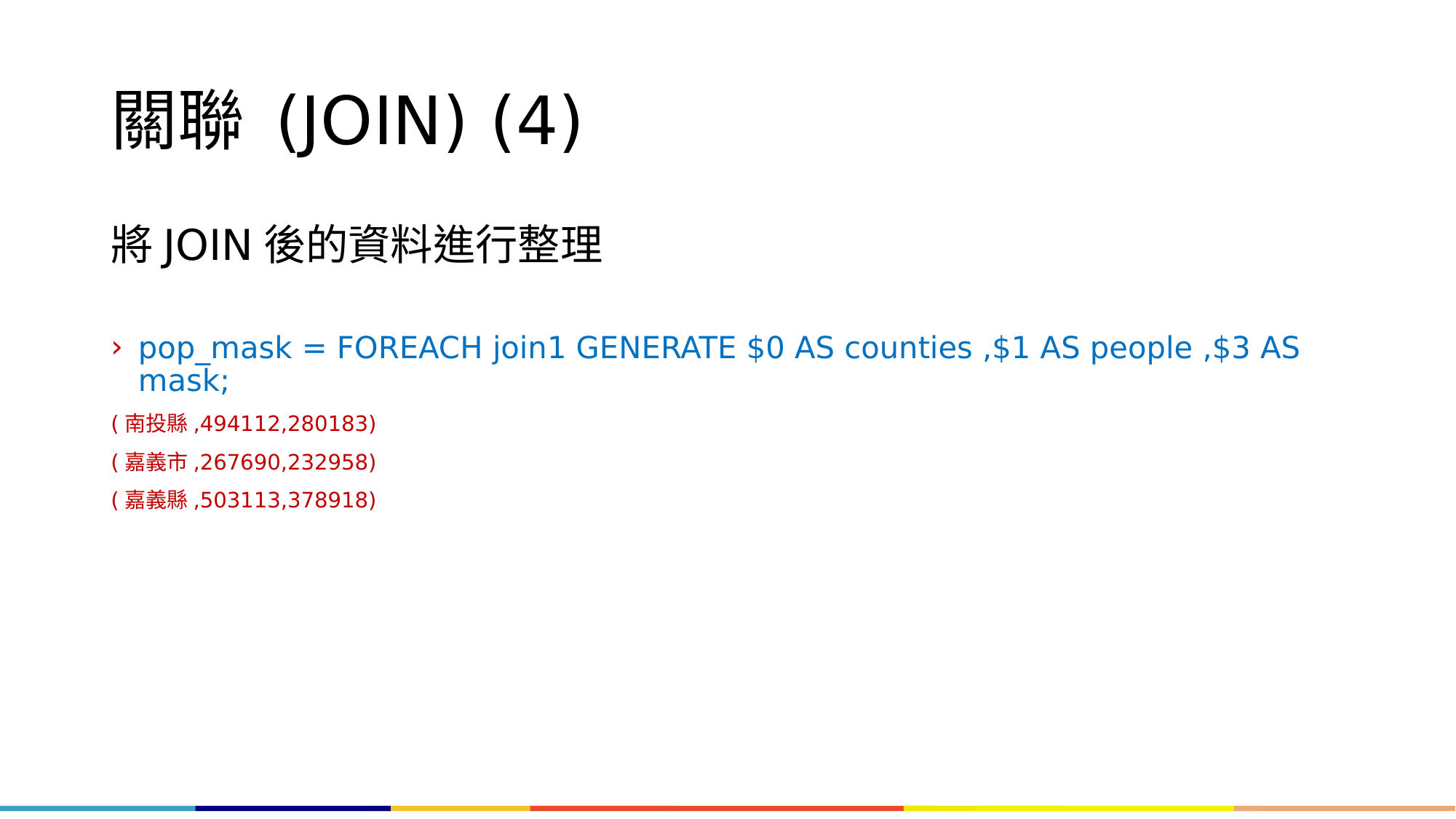

# 關聯 (JOIN) (4)
將JOIN後的資料進行整理

pop_mask = FOREACH join1 GENERATE $0 AS counties ,$1 AS people ,$3 AS mask;
(南投縣,494112,280183)
(嘉義市,267690,232958)
(嘉義縣,503113,378918)